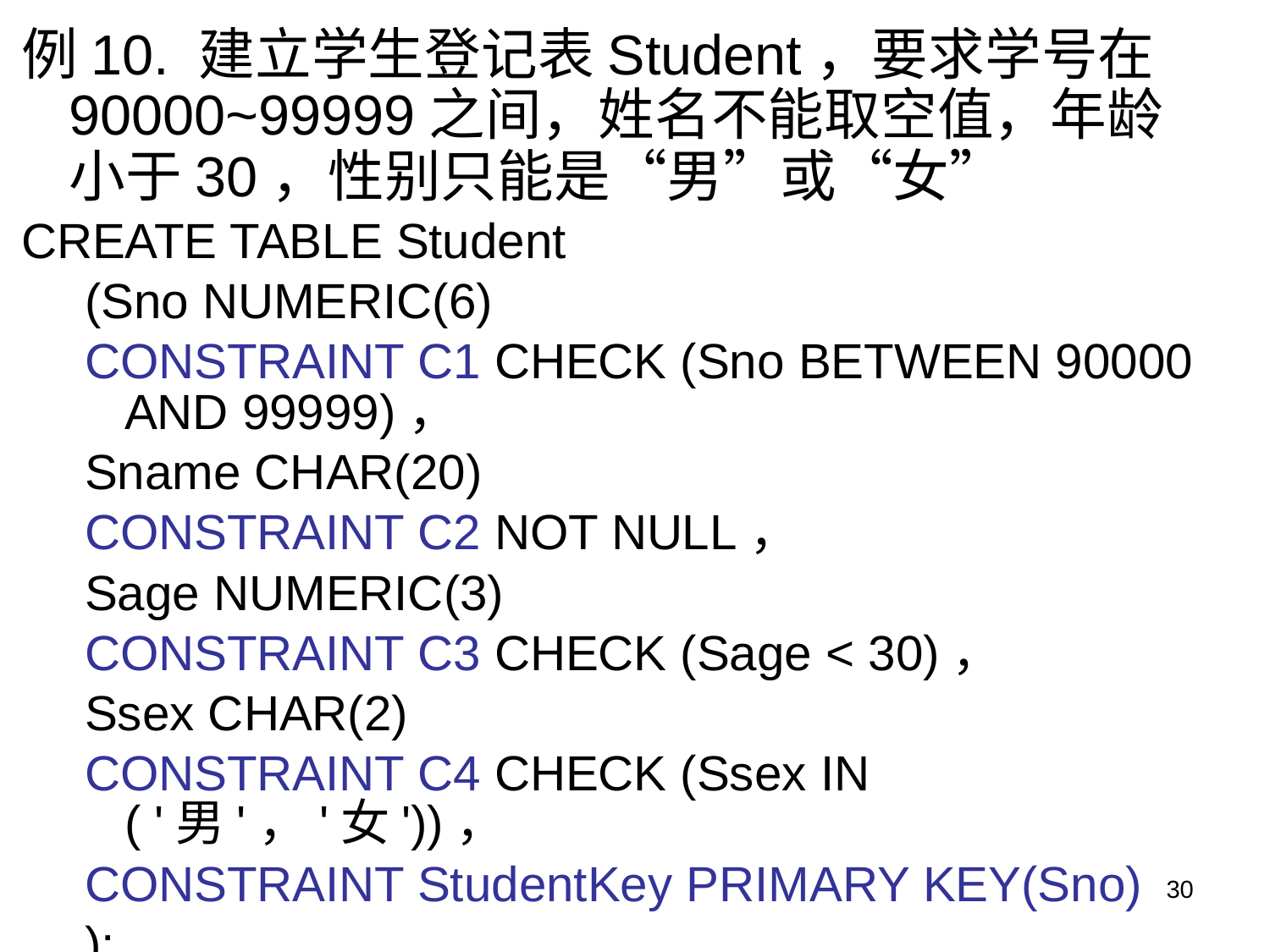

例10. 建立学生登记表Student，要求学号在90000~99999之间，姓名不能取空值，年龄小于30，性别只能是“男”或“女”
CREATE TABLE Student
(Sno NUMERIC(6)
CONSTRAINT C1 CHECK (Sno BETWEEN 90000 AND 99999)，
Sname CHAR(20)
CONSTRAINT C2 NOT NULL，
Sage NUMERIC(3)
CONSTRAINT C3 CHECK (Sage < 30)，
Ssex CHAR(2)
CONSTRAINT C4 CHECK (Ssex IN ( '男'，'女'))，
CONSTRAINT StudentKey PRIMARY KEY(Sno)
);
30